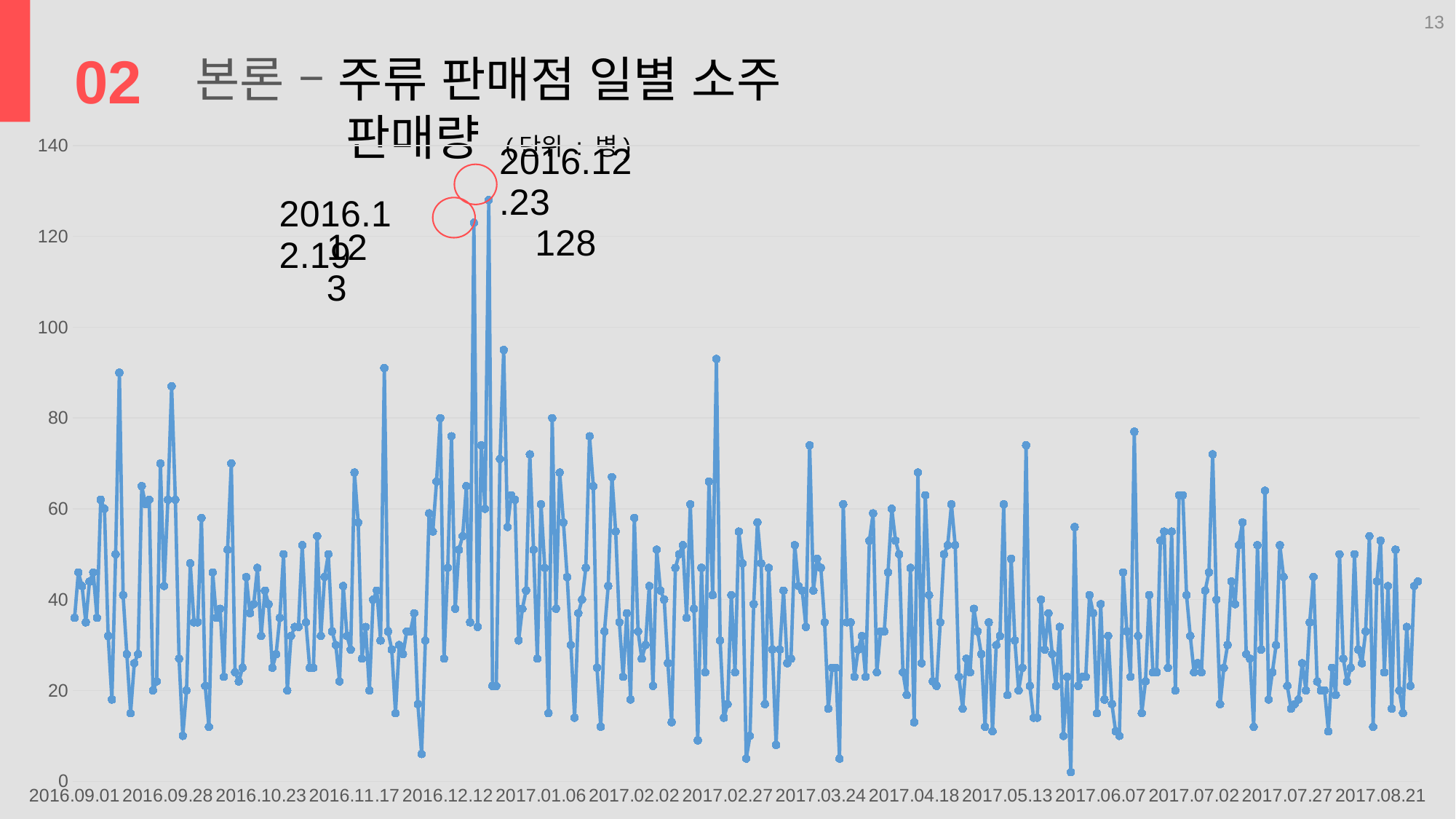

13
02
본론 – 주류 판매점 일별 소주 판매량 (단위 : 병)

### Chart

| Category | soju |
|---|---|
| 2016.09.01 | 36.0 |
| 2016.09.02 | 46.0 |
| 2016.09.03 | 43.0 |
| 2016.09.04 | 35.0 |
| 2016.09.05 | 44.0 |
| 2016.09.06 | 46.0 |
| 2016.09.07 | 36.0 |
| 2016.09.08 | 62.0 |
| 2016.09.09 | 60.0 |
| 2016.09.10 | 32.0 |
| 2016.09.11 | 18.0 |
| 2016.09.12 | 50.0 |
| 2016.09.13 | 90.0 |
| 2016.09.14 | 41.0 |
| 2016.09.17 | 28.0 |
| 2016.09.18 | 15.0 |
| 2016.09.19 | 26.0 |
| 2016.09.20 | 28.0 |
| 2016.09.21 | 65.0 |
| 2016.09.22 | 61.0 |
| 2016.09.23 | 62.0 |
| 2016.09.24 | 20.0 |
| 2016.09.25 | 22.0 |
| 2016.09.26 | 70.0 |
| 2016.09.27 | 43.0 |
| 2016.09.28 | 62.0 |
| 2016.09.29 | 87.0 |
| 2016.09.30 | 62.0 |
| 2016.10.01 | 27.0 |
| 2016.10.02 | 10.0 |
| 2016.10.03 | 20.0 |
| 2016.10.04 | 48.0 |
| 2016.10.05 | 35.0 |
| 2016.10.06 | 35.0 |
| 2016.10.07 | 58.0 |
| 2016.10.08 | 21.0 |
| 2016.10.09 | 12.0 |
| 2016.10.10 | 46.0 |
| 2016.10.11 | 36.0 |
| 2016.10.12 | 38.0 |
| 2016.10.13 | 23.0 |
| 2016.10.14 | 51.0 |
| 2016.10.15 | 70.0 |
| 2016.10.16 | 24.0 |
| 2016.10.17 | 22.0 |
| 2016.10.18 | 25.0 |
| 2016.10.19 | 45.0 |
| 2016.10.20 | 37.0 |
| 2016.10.21 | 39.0 |
| 2016.10.22 | 47.0 |
| 2016.10.23 | 32.0 |
| 2016.10.24 | 42.0 |
| 2016.10.25 | 39.0 |
| 2016.10.26 | 25.0 |
| 2016.10.27 | 28.0 |
| 2016.10.28 | 36.0 |
| 2016.10.29 | 50.0 |
| 2016.10.30 | 20.0 |
| 2016.10.31 | 32.0 |
| 2016.11.01 | 34.0 |
| 2016.11.02 | 34.0 |
| 2016.11.03 | 52.0 |
| 2016.11.04 | 35.0 |
| 2016.11.05 | 25.0 |
| 2016.11.06 | 25.0 |
| 2016.11.07 | 54.0 |
| 2016.11.08 | 32.0 |
| 2016.11.09 | 45.0 |
| 2016.11.10 | 50.0 |
| 2016.11.11 | 33.0 |
| 2016.11.12 | 30.0 |
| 2016.11.13 | 22.0 |
| 2016.11.14 | 43.0 |
| 2016.11.15 | 32.0 |
| 2016.11.16 | 29.0 |
| 2016.11.17 | 68.0 |
| 2016.11.18 | 57.0 |
| 2016.11.19 | 27.0 |
| 2016.11.20 | 34.0 |
| 2016.11.21 | 20.0 |
| 2016.11.22 | 40.0 |
| 2016.11.23 | 42.0 |
| 2016.11.24 | 31.0 |
| 2016.11.25 | 91.0 |
| 2016.11.26 | 33.0 |
| 2016.11.27 | 29.0 |
| 2016.11.28 | 15.0 |
| 2016.11.29 | 30.0 |
| 2016.11.30 | 28.0 |
| 2016.12.01 | 33.0 |
| 2016.12.02 | 33.0 |
| 2016.12.03 | 37.0 |
| 2016.12.04 | 17.0 |
| 2016.12.05 | 6.0 |
| 2016.12.06 | 31.0 |
| 2016.12.07 | 59.0 |
| 2016.12.08 | 55.0 |
| 2016.12.09 | 66.0 |
| 2016.12.10 | 80.0 |
| 2016.12.11 | 27.0 |
| 2016.12.12 | 47.0 |
| 2016.12.13 | 76.0 |
| 2016.12.14 | 38.0 |
| 2016.12.15 | 51.0 |
| 2016.12.16 | 54.0 |
| 2016.12.17 | 65.0 |
| 2016.12.18 | 35.0 |
| 2016.12.19 | 123.0 |
| 2016.12.20 | 34.0 |
| 2016.12.21 | 74.0 |
| 2016.12.22 | 60.0 |
| 2016.12.23 | 128.0 |
| 2016.12.24 | 21.0 |
| 2016.12.25 | 21.0 |
| 2016.12.26 | 71.0 |
| 2016.12.27 | 95.0 |
| 2016.12.28 | 56.0 |
| 2016.12.29 | 63.0 |
| 2016.12.30 | 62.0 |
| 2016.12.31 | 31.0 |
| 2017.01.01 | 38.0 |
| 2017.01.02 | 42.0 |
| 2017.01.03 | 72.0 |
| 2017.01.04 | 51.0 |
| 2017.01.05 | 27.0 |
| 2017.01.06 | 61.0 |
| 2017.01.07 | 47.0 |
| 2017.01.08 | 15.0 |
| 2017.01.09 | 80.0 |
| 2017.01.10 | 38.0 |
| 2017.01.11 | 68.0 |
| 2017.01.12 | 57.0 |
| 2017.01.13 | 45.0 |
| 2017.01.14 | 30.0 |
| 2017.01.15 | 14.0 |
| 2017.01.16 | 37.0 |
| 2017.01.17 | 40.0 |
| 2017.01.18 | 47.0 |
| 2017.01.19 | 76.0 |
| 2017.01.20 | 65.0 |
| 2017.01.21 | 25.0 |
| 2017.01.22 | 12.0 |
| 2017.01.23 | 33.0 |
| 2017.01.24 | 43.0 |
| 2017.01.25 | 67.0 |
| 2017.01.26 | 55.0 |
| 2017.01.27 | 35.0 |
| 2017.01.30 | 23.0 |
| 2017.01.31 | 37.0 |
| 2017.02.01 | 18.0 |
| 2017.02.02 | 58.0 |
| 2017.02.03 | 33.0 |
| 2017.02.04 | 27.0 |
| 2017.02.05 | 30.0 |
| 2017.02.06 | 43.0 |
| 2017.02.07 | 21.0 |
| 2017.02.08 | 51.0 |
| 2017.02.09 | 42.0 |
| 2017.02.10 | 40.0 |
| 2017.02.11 | 26.0 |
| 2017.02.12 | 13.0 |
| 2017.02.13 | 47.0 |
| 2017.02.14 | 50.0 |
| 2017.02.15 | 52.0 |
| 2017.02.16 | 36.0 |
| 2017.02.17 | 61.0 |
| 2017.02.18 | 38.0 |
| 2017.02.19 | 9.0 |
| 2017.02.20 | 47.0 |
| 2017.02.21 | 24.0 |
| 2017.02.22 | 66.0 |
| 2017.02.23 | 41.0 |
| 2017.02.24 | 93.0 |
| 2017.02.25 | 31.0 |
| 2017.02.26 | 14.0 |
| 2017.02.27 | 17.0 |
| 2017.02.28 | 41.0 |
| 2017.03.01 | 24.0 |
| 2017.03.02 | 55.0 |
| 2017.03.03 | 48.0 |
| 2017.03.04 | 5.0 |
| 2017.03.05 | 10.0 |
| 2017.03.06 | 39.0 |
| 2017.03.07 | 57.0 |
| 2017.03.08 | 48.0 |
| 2017.03.09 | 17.0 |
| 2017.03.10 | 47.0 |
| 2017.03.11 | 29.0 |
| 2017.03.12 | 8.0 |
| 2017.03.13 | 29.0 |
| 2017.03.14 | 42.0 |
| 2017.03.15 | 26.0 |
| 2017.03.16 | 27.0 |
| 2017.03.17 | 52.0 |
| 2017.03.18 | 43.0 |
| 2017.03.19 | 42.0 |
| 2017.03.20 | 34.0 |
| 2017.03.21 | 74.0 |
| 2017.03.22 | 42.0 |
| 2017.03.23 | 49.0 |
| 2017.03.24 | 47.0 |
| 2017.03.25 | 35.0 |
| 2017.03.26 | 16.0 |
| 2017.03.27 | 25.0 |
| 2017.03.28 | 25.0 |
| 2017.03.29 | 5.0 |
| 2017.03.30 | 61.0 |
| 2017.03.31 | 35.0 |
| 2017.04.01 | 35.0 |
| 2017.04.02 | 23.0 |
| 2017.04.03 | 29.0 |
| 2017.04.04 | 32.0 |
| 2017.04.05 | 23.0 |
| 2017.04.06 | 53.0 |
| 2017.04.07 | 59.0 |
| 2017.04.08 | 24.0 |
| 2017.04.09 | 33.0 |
| 2017.04.10 | 33.0 |
| 2017.04.11 | 46.0 |
| 2017.04.12 | 60.0 |
| 2017.04.13 | 53.0 |
| 2017.04.14 | 50.0 |
| 2017.04.15 | 24.0 |
| 2017.04.16 | 19.0 |
| 2017.04.17 | 47.0 |
| 2017.04.18 | 13.0 |
| 2017.04.19 | 68.0 |
| 2017.04.20 | 26.0 |
| 2017.04.21 | 63.0 |
| 2017.04.22 | 41.0 |
| 2017.04.23 | 22.0 |
| 2017.04.24 | 21.0 |
| 2017.04.25 | 35.0 |
| 2017.04.26 | 50.0 |
| 2017.04.27 | 52.0 |
| 2017.04.28 | 61.0 |
| 2017.04.29 | 52.0 |
| 2017.04.30 | 23.0 |
| 2017.05.01 | 16.0 |
| 2017.05.02 | 27.0 |
| 2017.05.03 | 24.0 |
| 2017.05.04 | 38.0 |
| 2017.05.05 | 33.0 |
| 2017.05.06 | 28.0 |
| 2017.05.07 | 12.0 |
| 2017.05.08 | 35.0 |
| 2017.05.09 | 11.0 |
| 2017.05.10 | 30.0 |
| 2017.05.11 | 32.0 |
| 2017.05.12 | 61.0 |
| 2017.05.13 | 19.0 |
| 2017.05.14 | 49.0 |
| 2017.05.15 | 31.0 |
| 2017.05.16 | 20.0 |
| 2017.05.17 | 25.0 |
| 2017.05.18 | 74.0 |
| 2017.05.19 | 21.0 |
| 2017.05.20 | 14.0 |
| 2017.05.21 | 14.0 |
| 2017.05.22 | 40.0 |
| 2017.05.23 | 29.0 |
| 2017.05.24 | 37.0 |
| 2017.05.25 | 28.0 |
| 2017.05.26 | 21.0 |
| 2017.05.27 | 34.0 |
| 2017.05.28 | 10.0 |
| 2017.05.29 | 23.0 |
| 2017.05.30 | 2.0 |
| 2017.05.31 | 56.0 |
| 2017.06.01 | 21.0 |
| 2017.06.02 | 23.0 |
| 2017.06.03 | 23.0 |
| 2017.06.04 | 41.0 |
| 2017.06.05 | 37.0 |
| 2017.06.06 | 15.0 |
| 2017.06.07 | 39.0 |
| 2017.06.08 | 18.0 |
| 2017.06.09 | 32.0 |
| 2017.06.10 | 17.0 |
| 2017.06.11 | 11.0 |
| 2017.06.12 | 10.0 |
| 2017.06.13 | 46.0 |
| 2017.06.14 | 33.0 |
| 2017.06.15 | 23.0 |
| 2017.06.16 | 77.0 |
| 2017.06.17 | 32.0 |
| 2017.06.18 | 15.0 |
| 2017.06.19 | 22.0 |
| 2017.06.20 | 41.0 |
| 2017.06.21 | 24.0 |
| 2017.06.22 | 24.0 |
| 2017.06.23 | 53.0 |
| 2017.06.24 | 55.0 |
| 2017.06.25 | 25.0 |
| 2017.06.26 | 55.0 |
| 2017.06.27 | 20.0 |
| 2017.06.28 | 63.0 |
| 2017.06.29 | 63.0 |
| 2017.06.30 | 41.0 |
| 2017.07.01 | 32.0 |
| 2017.07.02 | 24.0 |
| 2017.07.03 | 26.0 |
| 2017.07.04 | 24.0 |
| 2017.07.05 | 42.0 |
| 2017.07.06 | 46.0 |
| 2017.07.07 | 72.0 |
| 2017.07.08 | 40.0 |
| 2017.07.09 | 17.0 |
| 2017.07.10 | 25.0 |
| 2017.07.11 | 30.0 |
| 2017.07.12 | 44.0 |
| 2017.07.13 | 39.0 |
| 2017.07.14 | 52.0 |
| 2017.07.15 | 57.0 |
| 2017.07.16 | 28.0 |
| 2017.07.17 | 27.0 |
| 2017.07.18 | 12.0 |
| 2017.07.19 | 52.0 |
| 2017.07.20 | 29.0 |
| 2017.07.21 | 64.0 |
| 2017.07.22 | 18.0 |
| 2017.07.23 | 24.0 |
| 2017.07.24 | 30.0 |
| 2017.07.25 | 52.0 |
| 2017.07.26 | 45.0 |
| 2017.07.27 | 21.0 |
| 2017.07.28 | 16.0 |
| 2017.07.29 | 17.0 |
| 2017.07.30 | 18.0 |
| 2017.07.31 | 26.0 |
| 2017.08.01 | 20.0 |
| 2017.08.02 | 35.0 |
| 2017.08.03 | 45.0 |
| 2017.08.04 | 22.0 |
| 2017.08.05 | 20.0 |
| 2017.08.06 | 20.0 |
| 2017.08.07 | 11.0 |
| 2017.08.08 | 25.0 |
| 2017.08.09 | 19.0 |
| 2017.08.10 | 50.0 |
| 2017.08.11 | 27.0 |
| 2017.08.12 | 22.0 |
| 2017.08.13 | 25.0 |
| 2017.08.14 | 50.0 |
| 2017.08.15 | 29.0 |
| 2017.08.16 | 26.0 |
| 2017.08.17 | 33.0 |
| 2017.08.18 | 54.0 |
| 2017.08.19 | 12.0 |
| 2017.08.20 | 44.0 |
| 2017.08.21 | 53.0 |
| 2017.08.22 | 24.0 |
| 2017.08.23 | 43.0 |
| 2017.08.24 | 16.0 |
| 2017.08.25 | 51.0 |
| 2017.08.26 | 20.0 |
| 2017.08.27 | 15.0 |
| 2017.08.28 | 34.0 |
| 2017.08.29 | 21.0 |
| 2017.08.30 | 43.0 |
| 2017.08.31 | 44.0 |